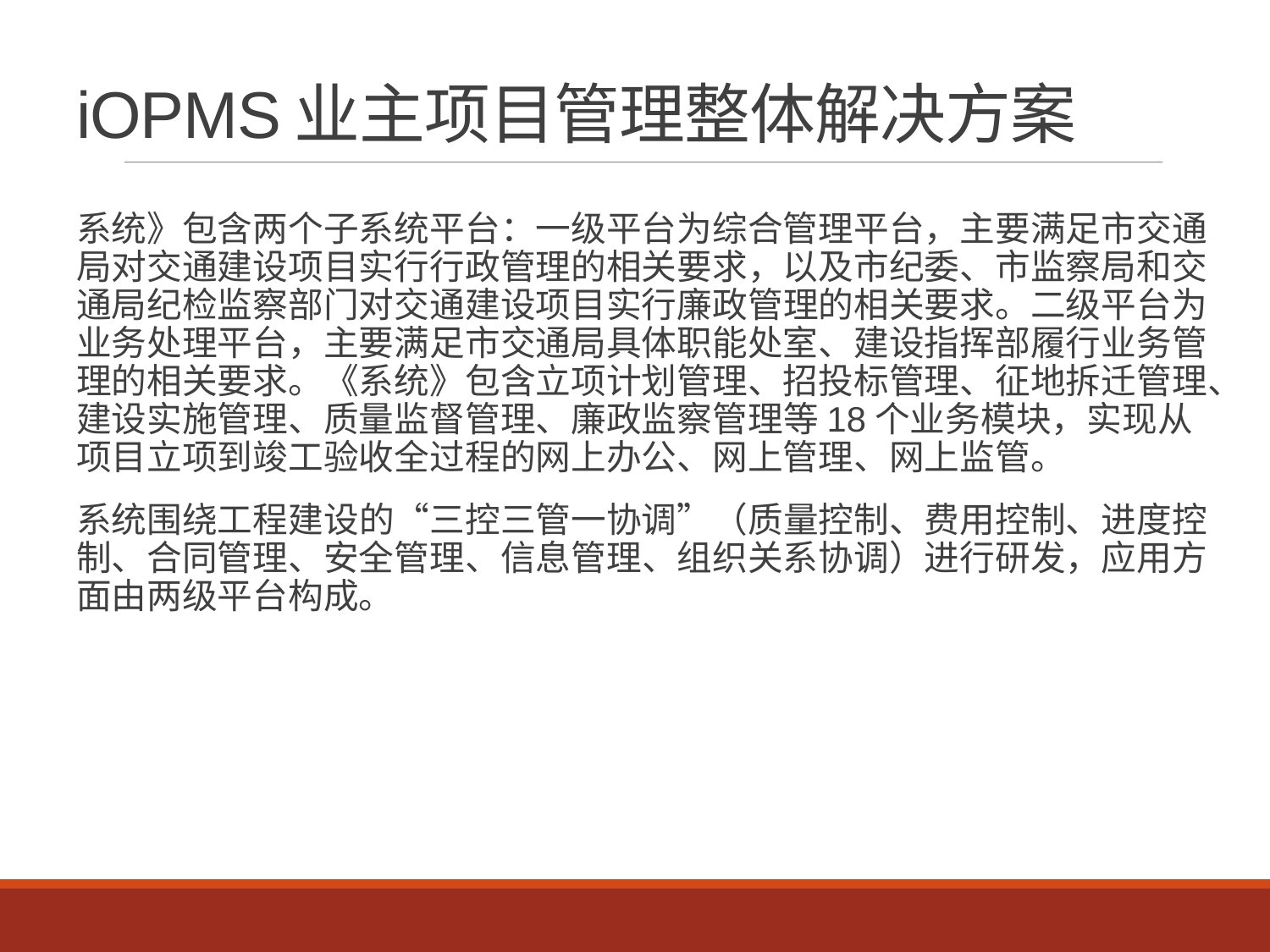

# iOPMS业主项目管理整体解决方案
系统》包含两个子系统平台：一级平台为综合管理平台，主要满足市交通局对交通建设项目实行行政管理的相关要求，以及市纪委、市监察局和交通局纪检监察部门对交通建设项目实行廉政管理的相关要求。二级平台为业务处理平台，主要满足市交通局具体职能处室、建设指挥部履行业务管理的相关要求。《系统》包含立项计划管理、招投标管理、征地拆迁管理、建设实施管理、质量监督管理、廉政监察管理等18个业务模块，实现从项目立项到竣工验收全过程的网上办公、网上管理、网上监管。
系统围绕工程建设的“三控三管一协调”（质量控制、费用控制、进度控制、合同管理、安全管理、信息管理、组织关系协调）进行研发，应用方面由两级平台构成。